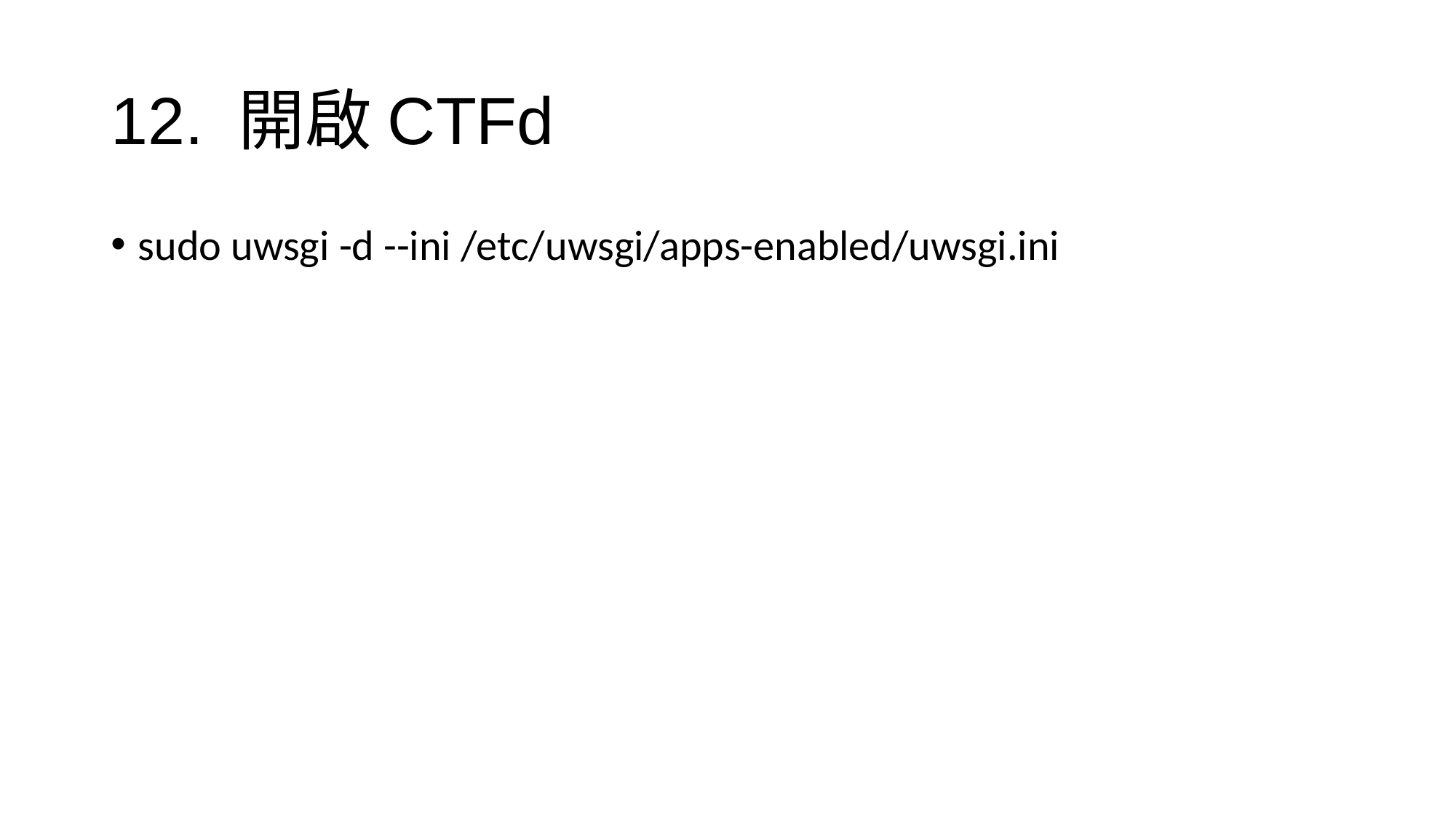

# 12. 開啟CTFd
sudo uwsgi -d --ini /etc/uwsgi/apps-enabled/uwsgi.ini